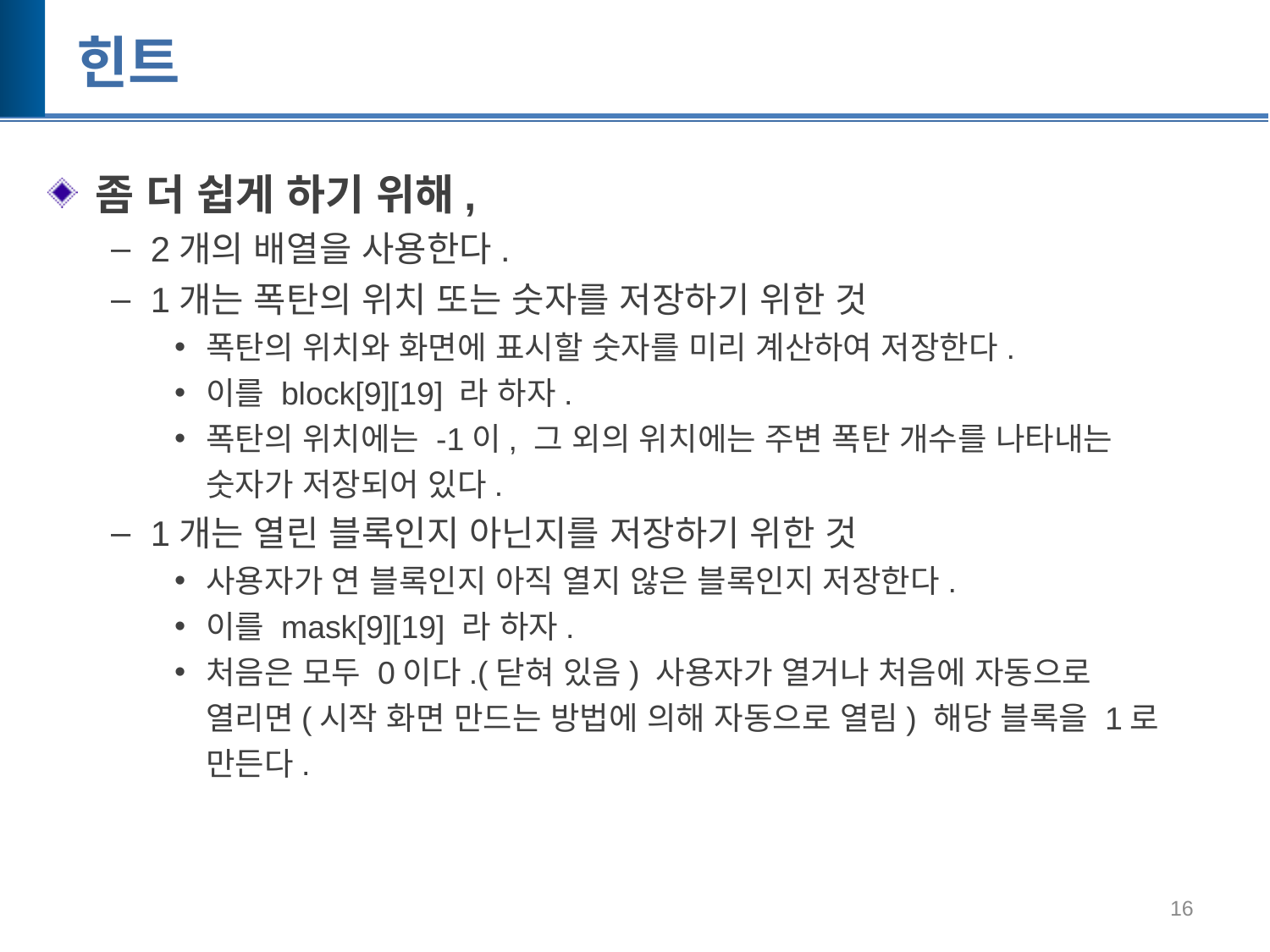

# 힌트
좀 더 쉽게 하기 위해,
2개의 배열을 사용한다.
1개는 폭탄의 위치 또는 숫자를 저장하기 위한 것
폭탄의 위치와 화면에 표시할 숫자를 미리 계산하여 저장한다.
이를 block[9][19] 라 하자.
폭탄의 위치에는 -1이, 그 외의 위치에는 주변 폭탄 개수를 나타내는 숫자가 저장되어 있다.
1개는 열린 블록인지 아닌지를 저장하기 위한 것
사용자가 연 블록인지 아직 열지 않은 블록인지 저장한다.
이를 mask[9][19] 라 하자.
처음은 모두 0이다.(닫혀 있음) 사용자가 열거나 처음에 자동으로 열리면(시작 화면 만드는 방법에 의해 자동으로 열림) 해당 블록을 1로 만든다.

16